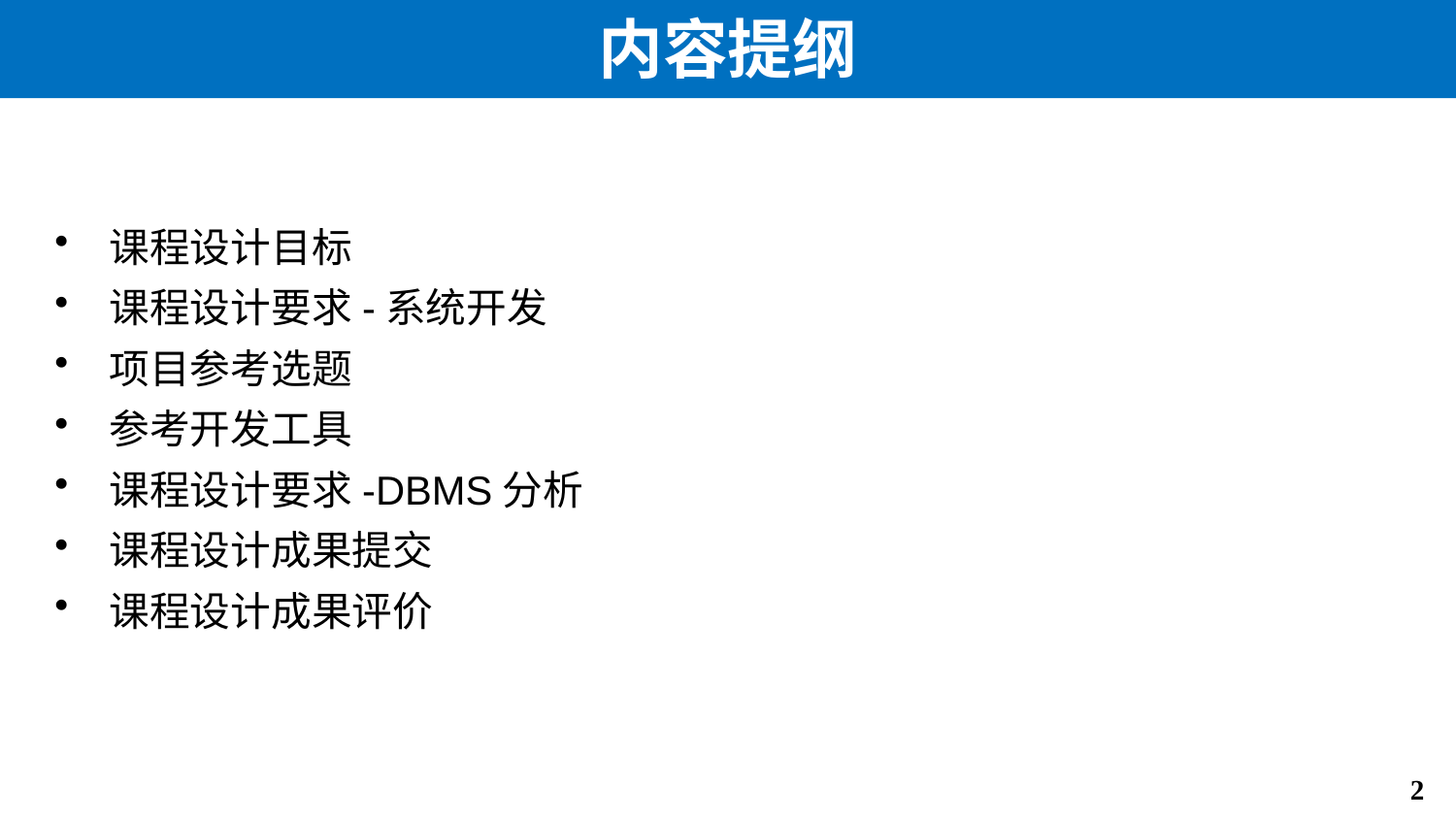

# 内容提纲
课程设计目标
课程设计要求-系统开发
项目参考选题
参考开发工具
课程设计要求-DBMS分析
课程设计成果提交
课程设计成果评价